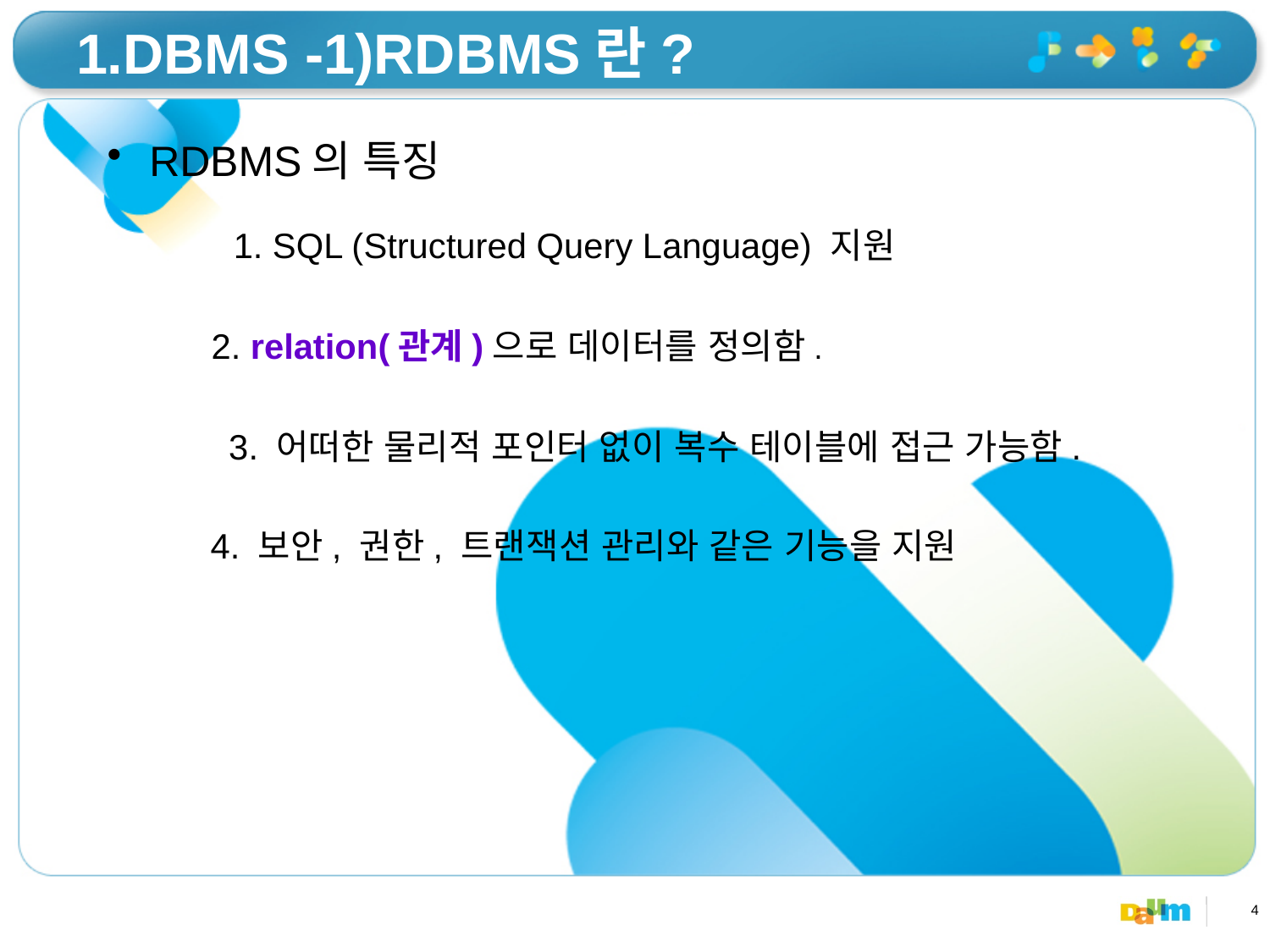

# 1.DBMS -1)RDBMS란?
 RDBMS의 특징
1. SQL (Structured Query Language) 지원
2. relation(관계)으로 데이터를 정의함.
3. 어떠한 물리적 포인터 없이 복수 테이블에 접근 가능함.
4. 보안, 권한, 트랜잭션 관리와 같은 기능을 지원